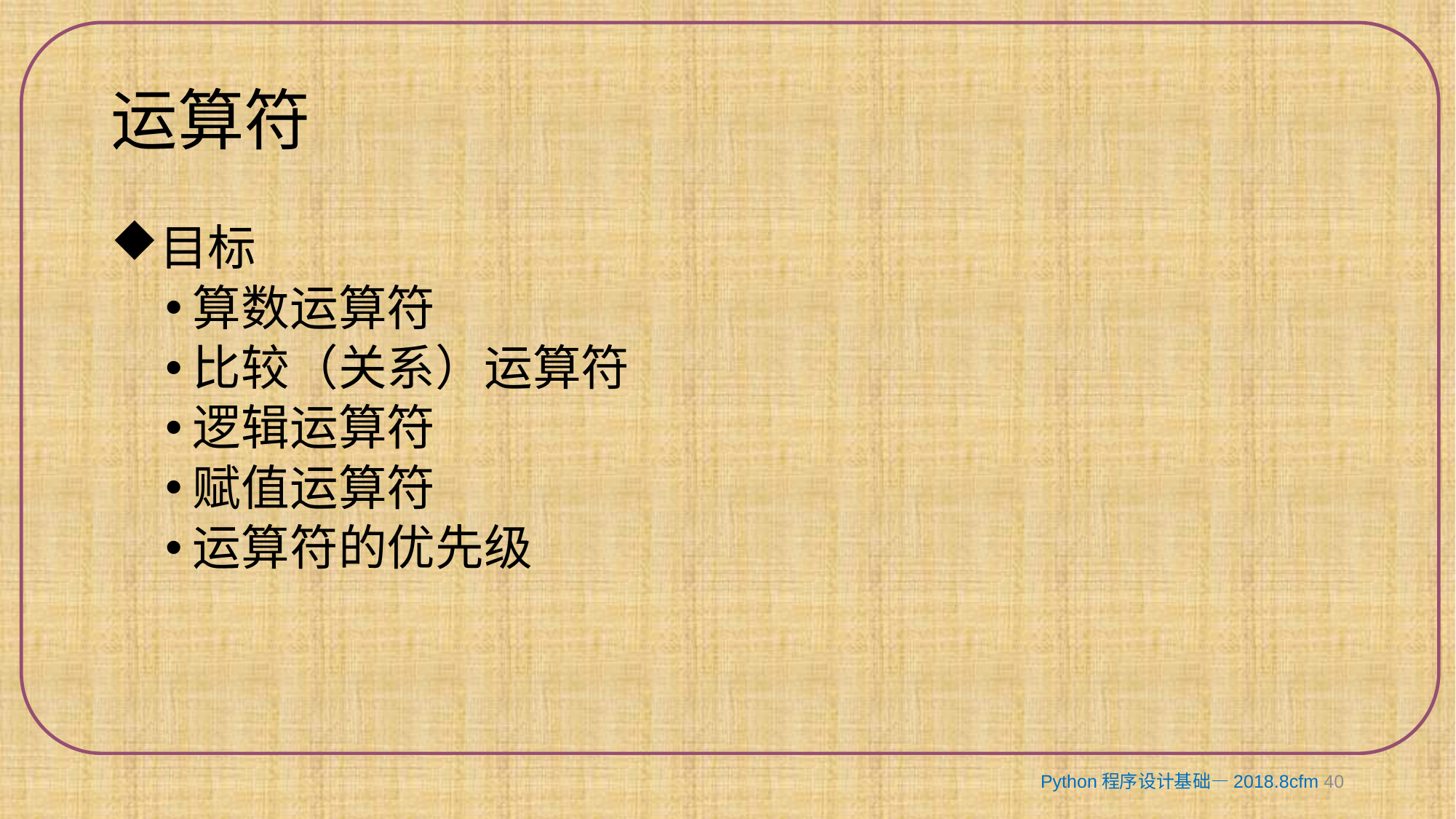

# 运算符
目标
算数运算符
比较（关系）运算符
逻辑运算符
赋值运算符
运算符的优先级
Python程序设计基础—2018.8cfm 40